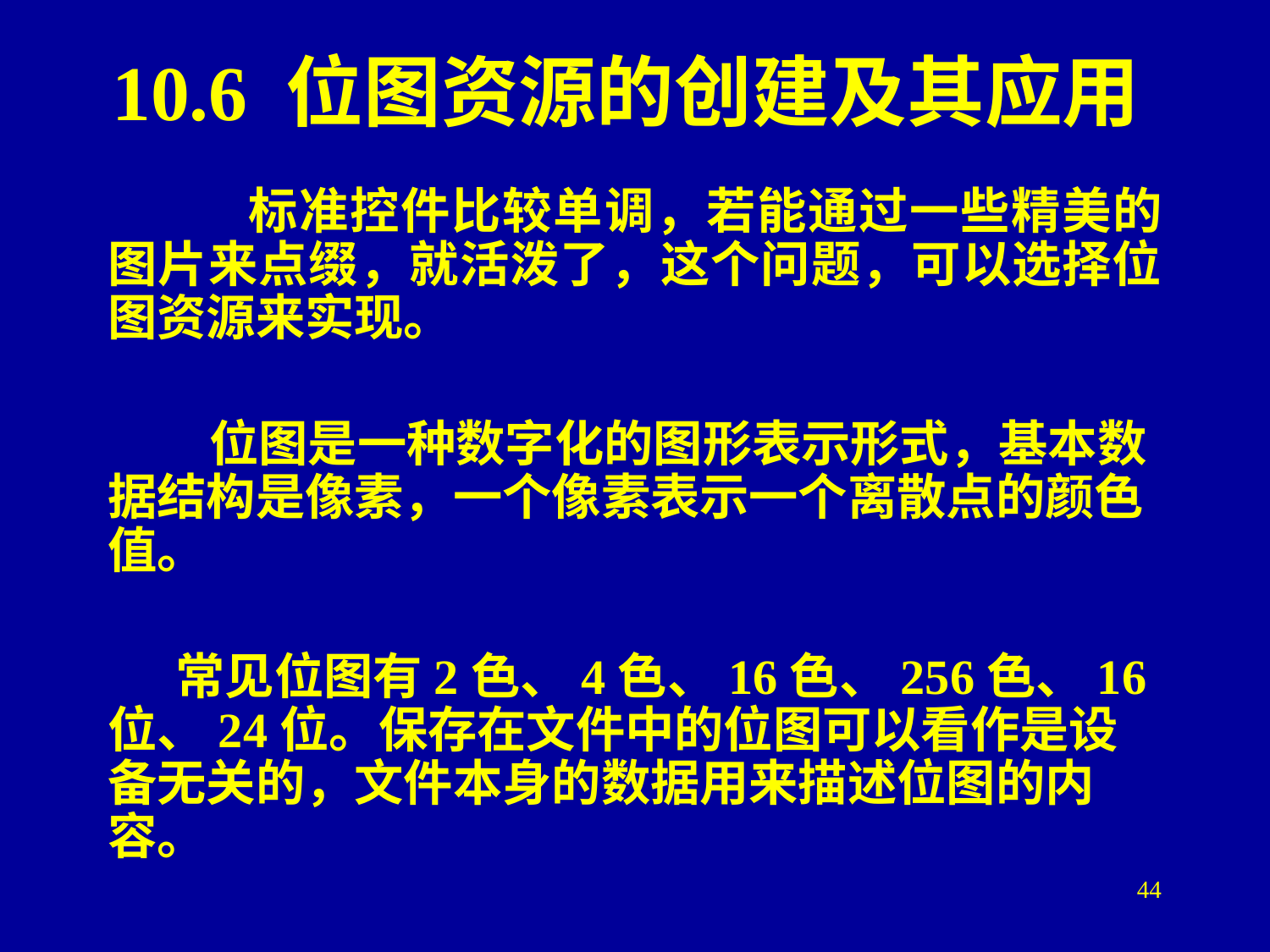

# 10.6 位图资源的创建及其应用
          标准控件比较单调，若能通过一些精美的图片来点缀，就活泼了，这个问题，可以选择位图资源来实现。

        位图是一种数字化的图形表示形式，基本数据结构是像素，一个像素表示一个离散点的颜色值。

     常见位图有2色、4色、16色、256色、16位、24位。保存在文件中的位图可以看作是设备无关的，文件本身的数据用来描述位图的内容。
44